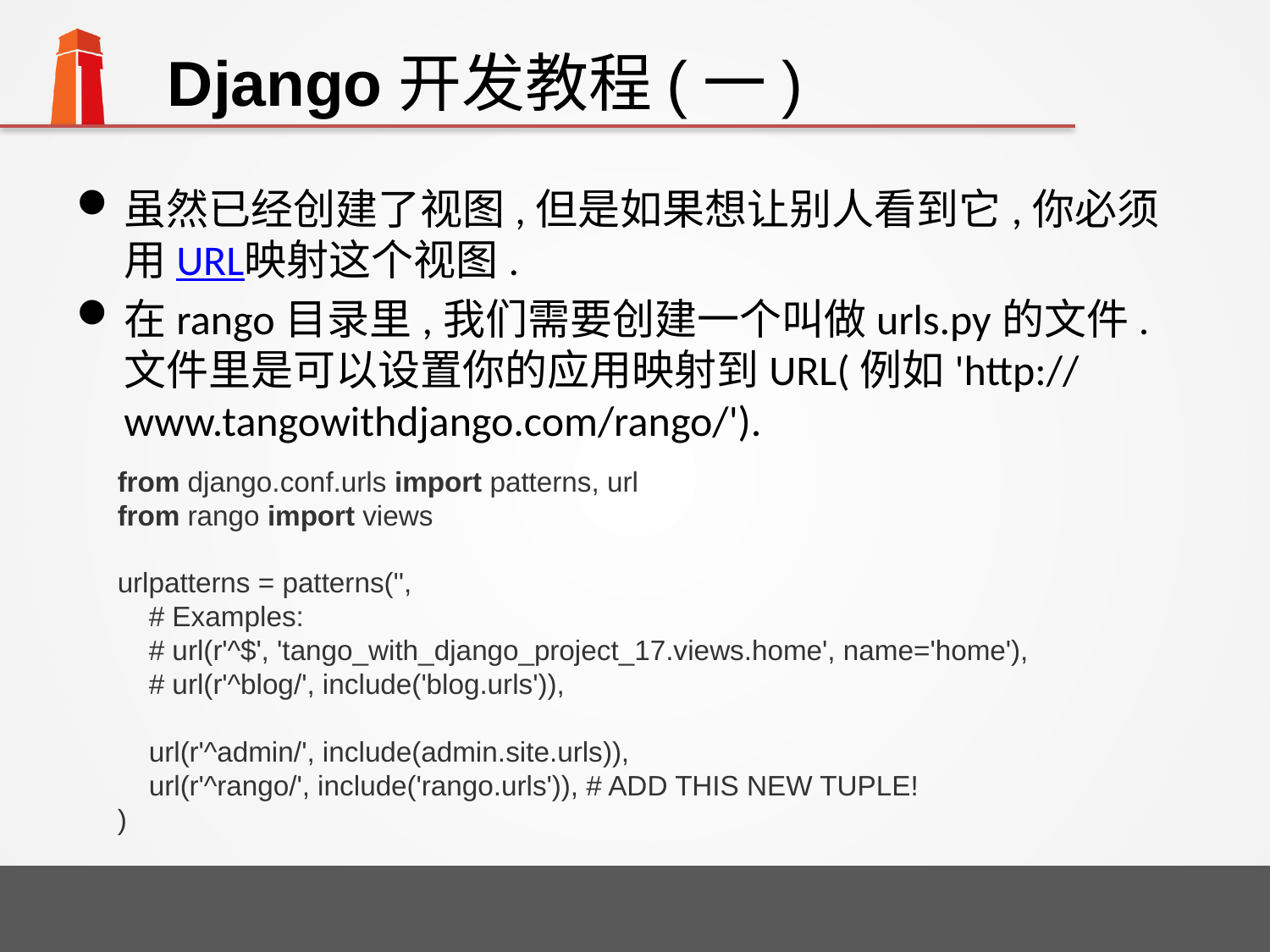

# Django开发教程(一)
虽然已经创建了视图,但是如果想让别人看到它,你必须用URL映射这个视图.
在rango目录里,我们需要创建一个叫做urls.py的文件.文件里是可以设置你的应用映射到URL(例如'http://www.tangowithdjango.com/rango/').
from django.conf.urls import patterns, url
from rango import views

urlpatterns = patterns('',
    # Examples:
    # url(r'^$', 'tango_with_django_project_17.views.home', name='home'),
    # url(r'^blog/', include('blog.urls')),

    url(r'^admin/', include(admin.site.urls)),
    url(r'^rango/', include('rango.urls')), # ADD THIS NEW TUPLE!
)